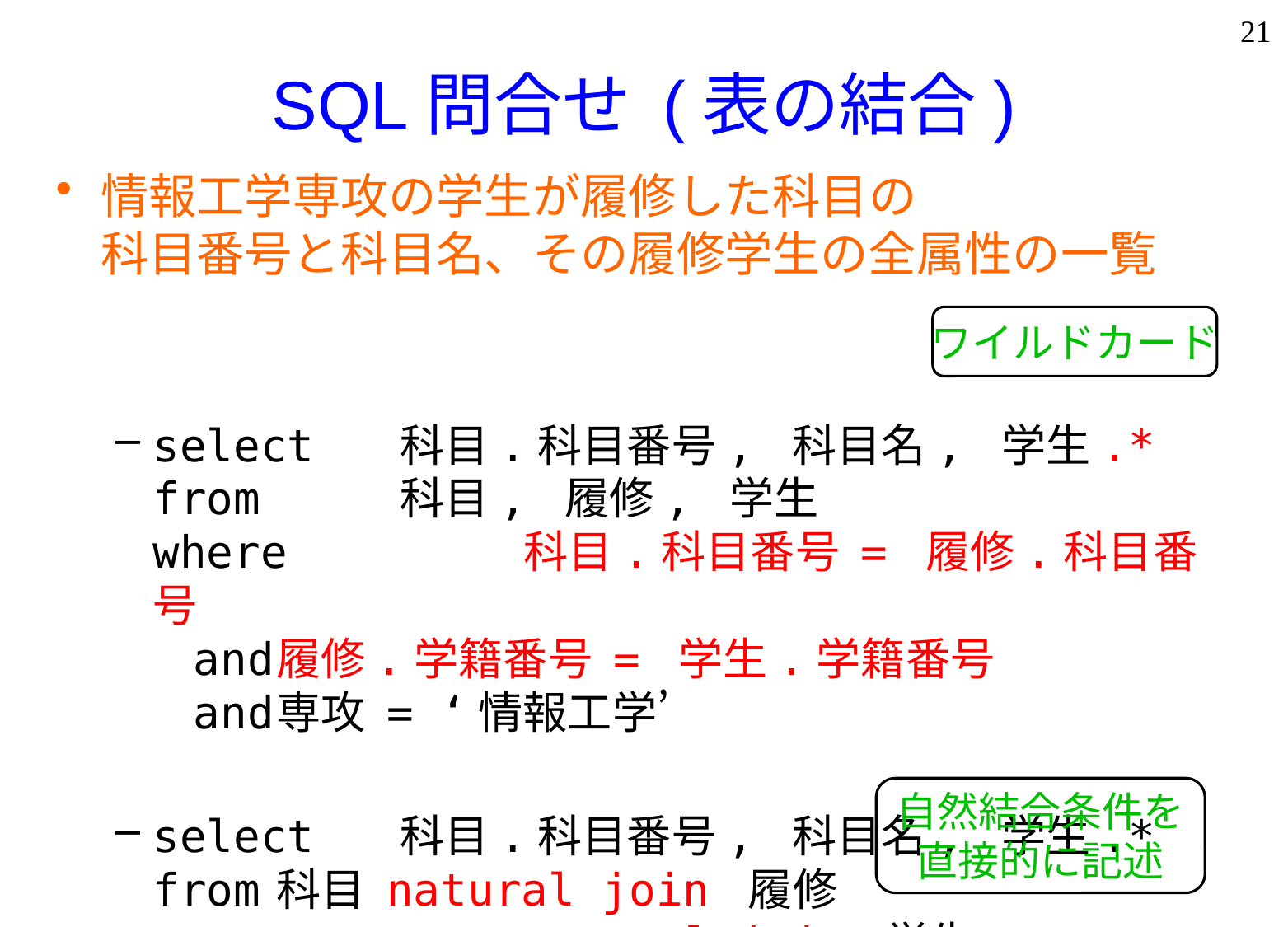

21
# SQL問合せ (表の結合)
情報工学専攻の学生が履修した科目の
科目番号と科目名、その履修学生の全属性の一覧

select	科目.科目番号, 科目名, 学生.*
from		科目, 履修, 学生
where		科目.科目番号 = 履修.科目番号
   and	履修.学籍番号 = 学生.学籍番号
   and	専攻 = ‘情報工学’

select	科目.科目番号, 科目名, 学生.*
from	科目 natural join 履修
			natural join 学生
where	専攻 = ‘情報工学’
ワイルドカード
自然結合条件を
直接的に記述